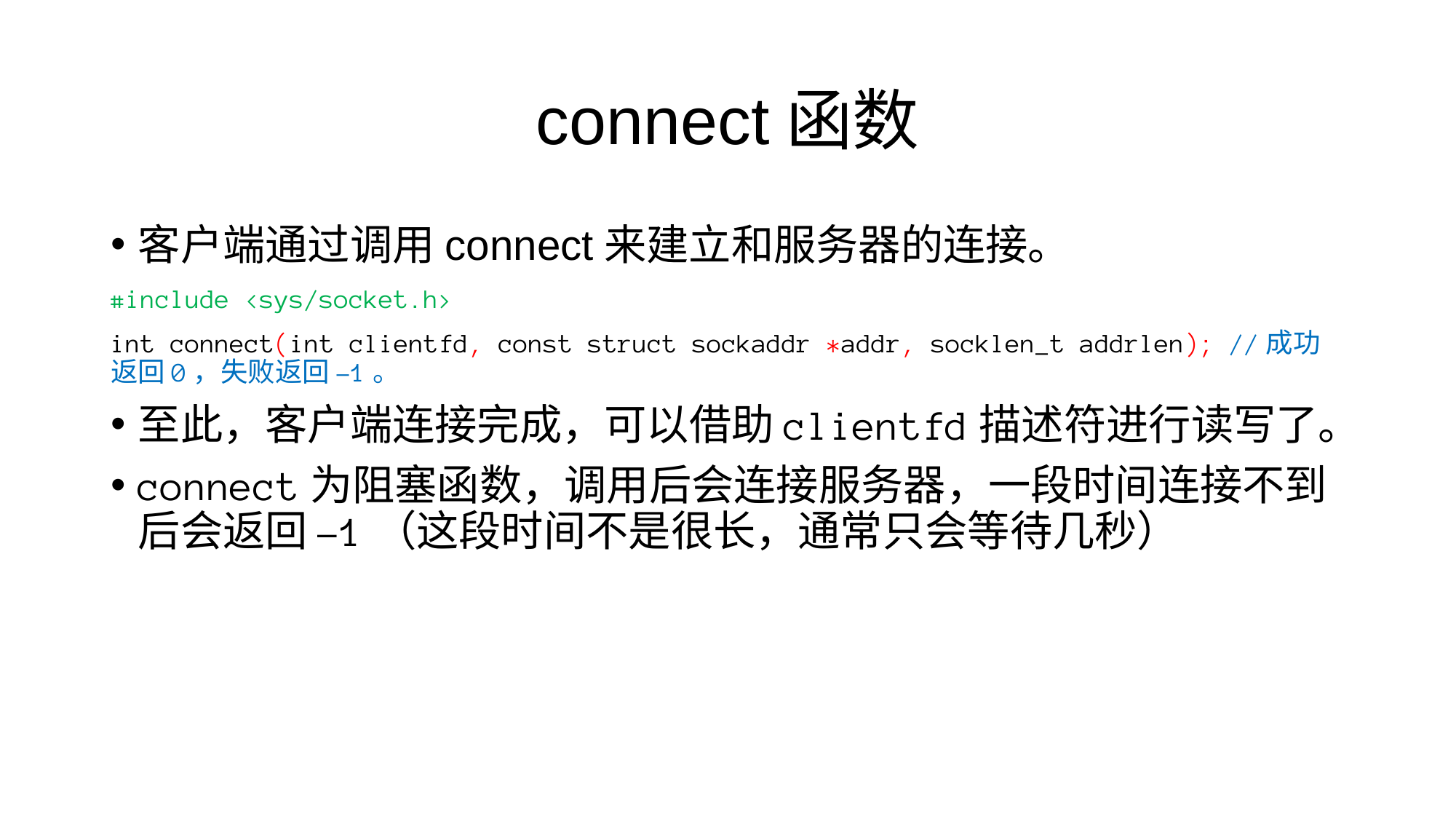

# connect函数
客户端通过调用connect来建立和服务器的连接。
#include <sys/socket.h>
int connect(int clientfd, const struct sockaddr *addr, socklen_t addrlen); //成功返回0，失败返回-1。
至此，客户端连接完成，可以借助clientfd描述符进行读写了。
connect为阻塞函数，调用后会连接服务器，一段时间连接不到后会返回-1（这段时间不是很长，通常只会等待几秒）